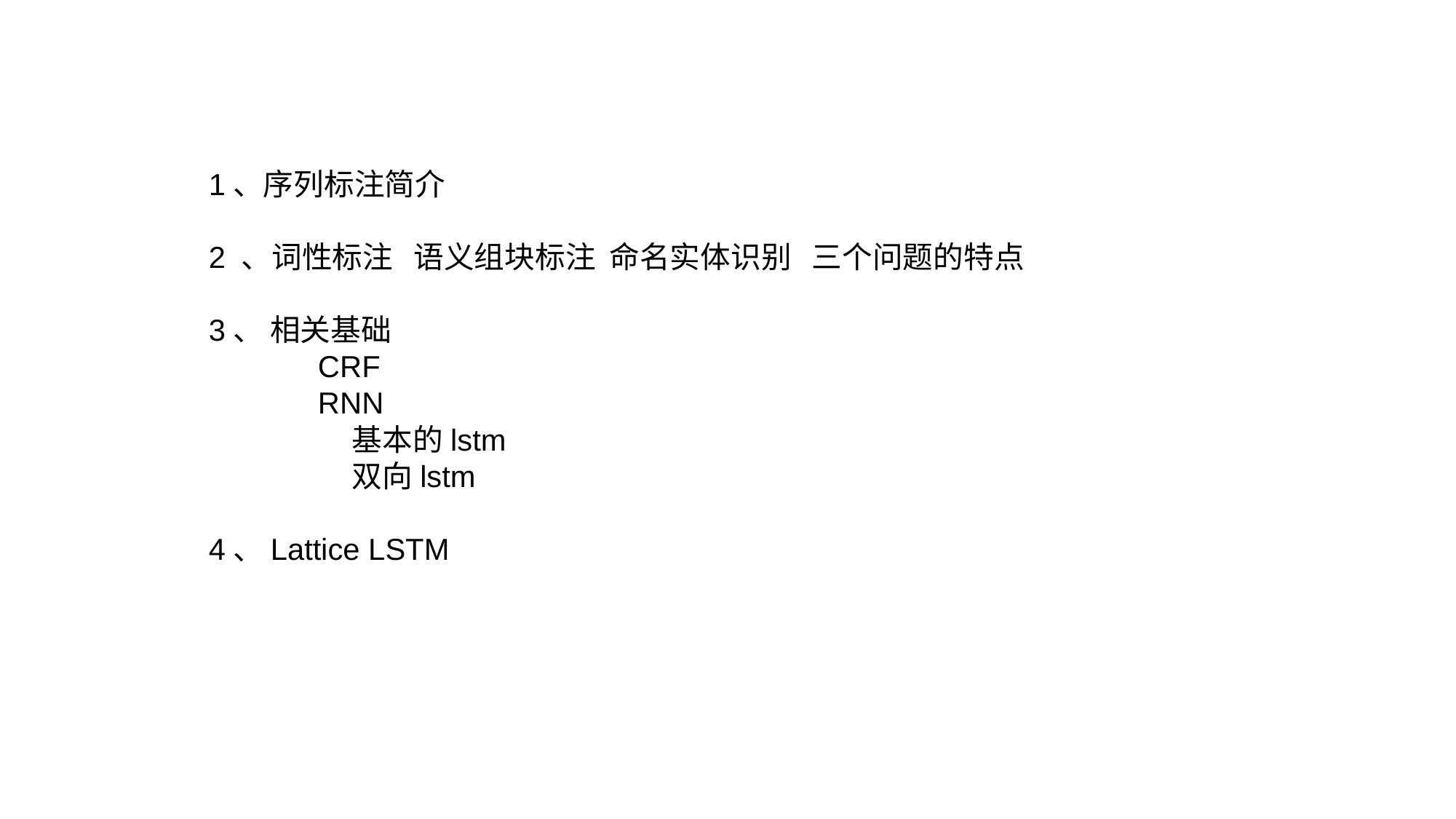

1、序列标注简介

2 、词性标注   语义组块标注  命名实体识别   三个问题的特点

3、 相关基础
	CRF
	RNN
	    基本的lstm
     	    双向lstm

4、Lattice LSTM